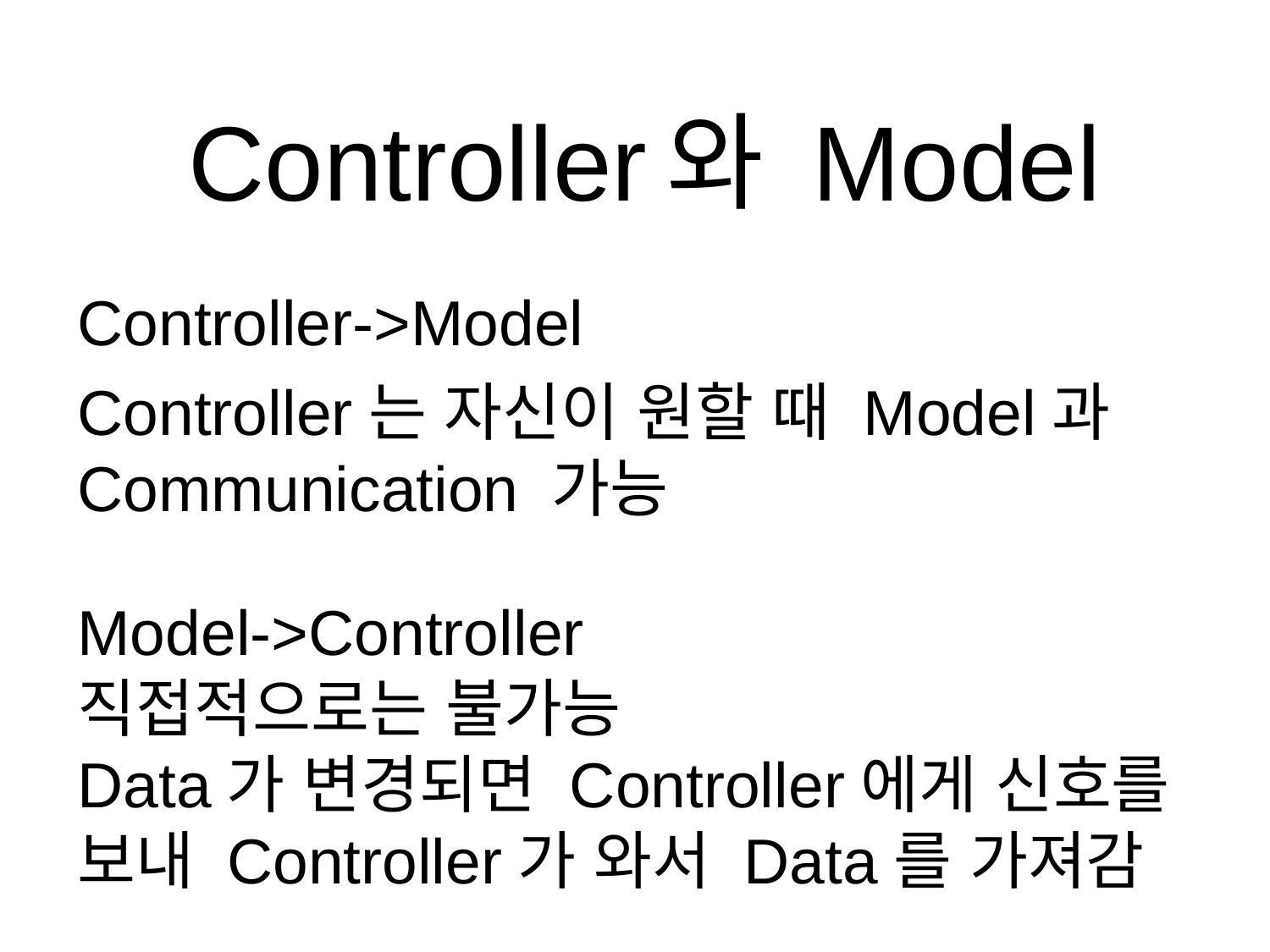

Controller와 Model
Controller->Model
Controller는 자신이 원할 때 Model과 Communication 가능
Model->Controller
직접적으로는 불가능
Data가 변경되면 Controller에게 신호를 보내 Controller가 와서 Data를 가져감